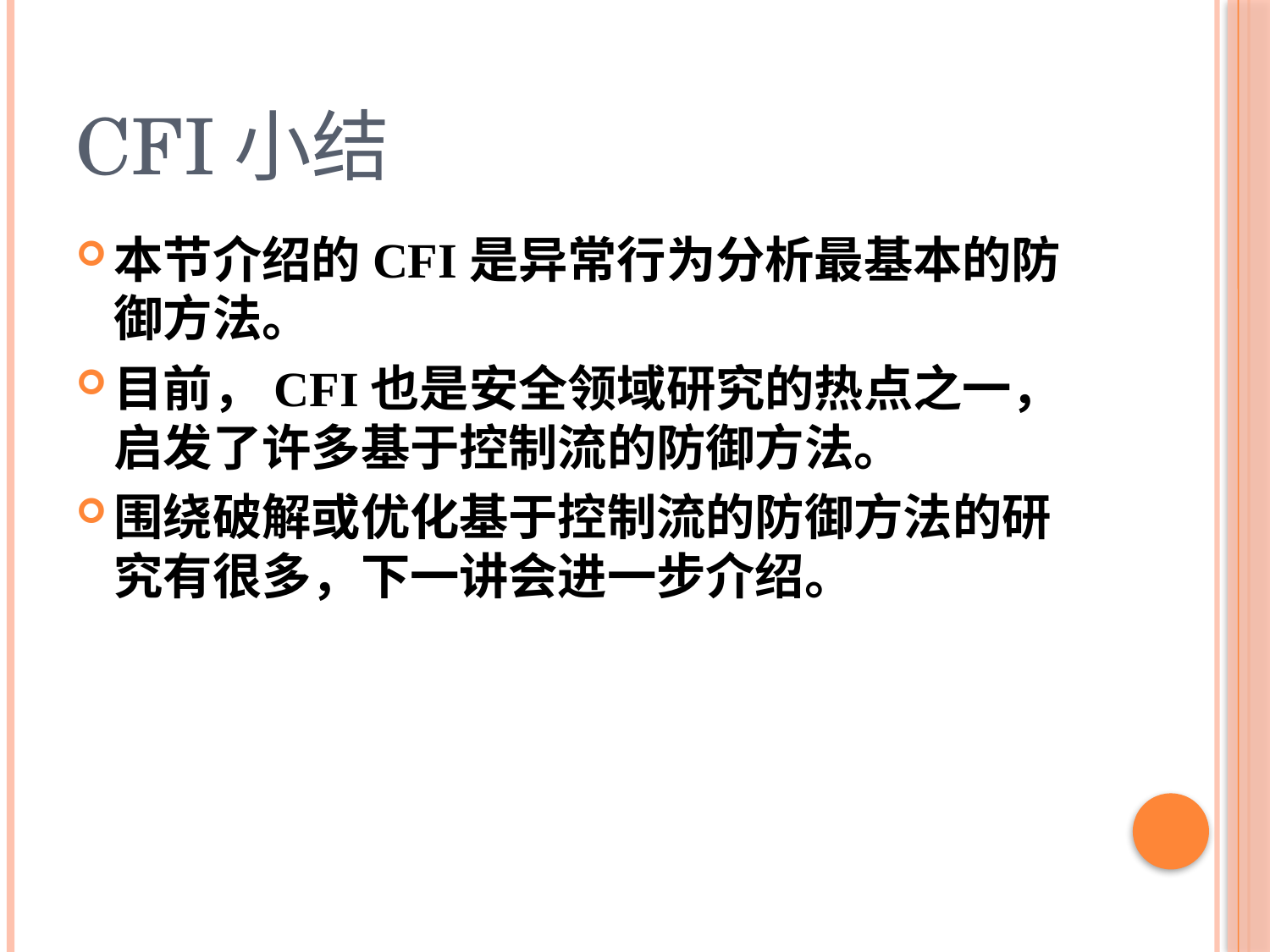

# CFI小结
本节介绍的CFI是异常行为分析最基本的防御方法。
目前，CFI也是安全领域研究的热点之一，启发了许多基于控制流的防御方法。
围绕破解或优化基于控制流的防御方法的研究有很多，下一讲会进一步介绍。